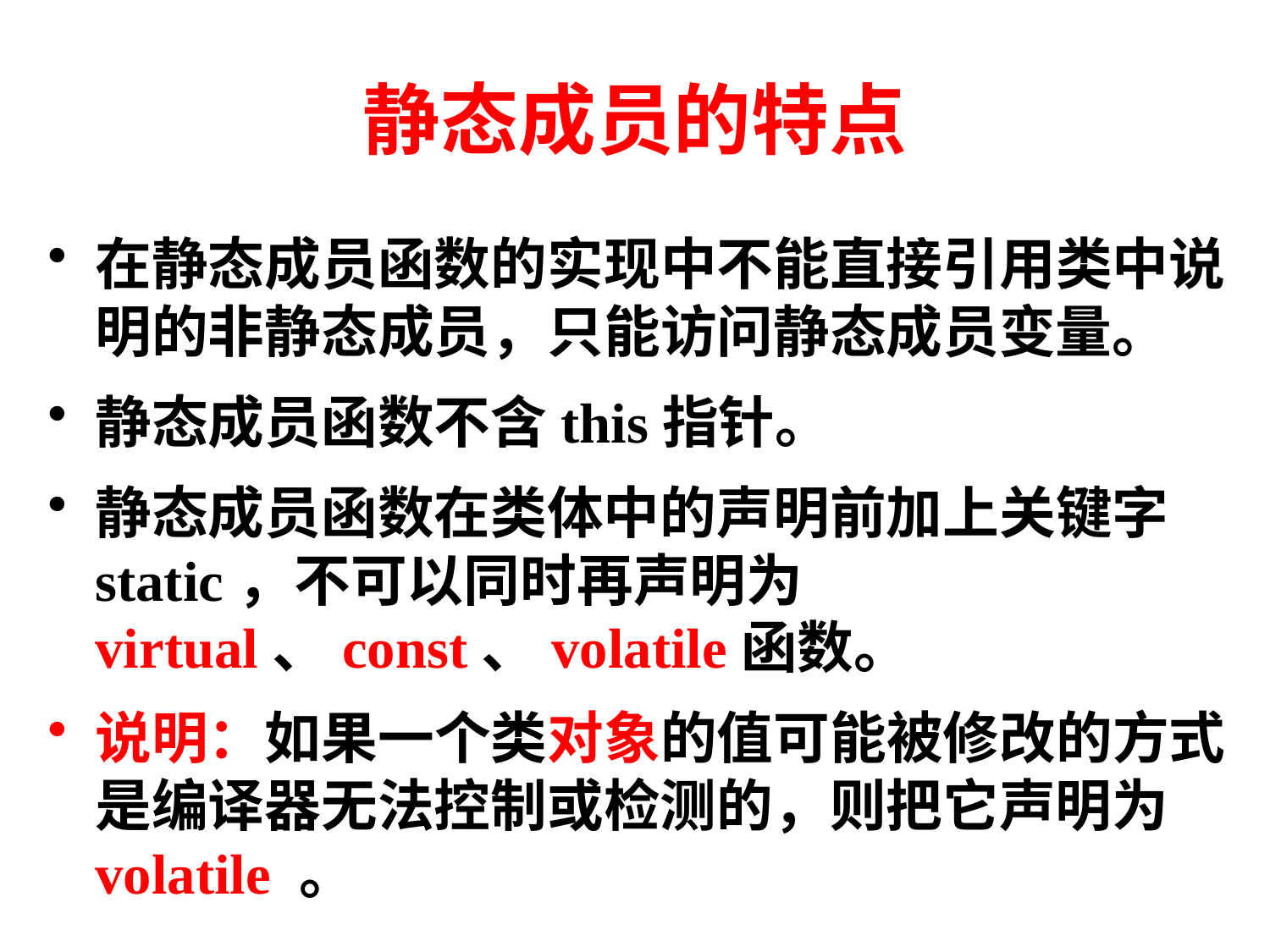

# 静态成员的特点
在静态成员函数的实现中不能直接引用类中说明的非静态成员，只能访问静态成员变量。
静态成员函数不含this指针。
静态成员函数在类体中的声明前加上关键字static，不可以同时再声明为 virtual、const、volatile函数。
说明：如果一个类对象的值可能被修改的方式是编译器无法控制或检测的，则把它声明为 volatile 。